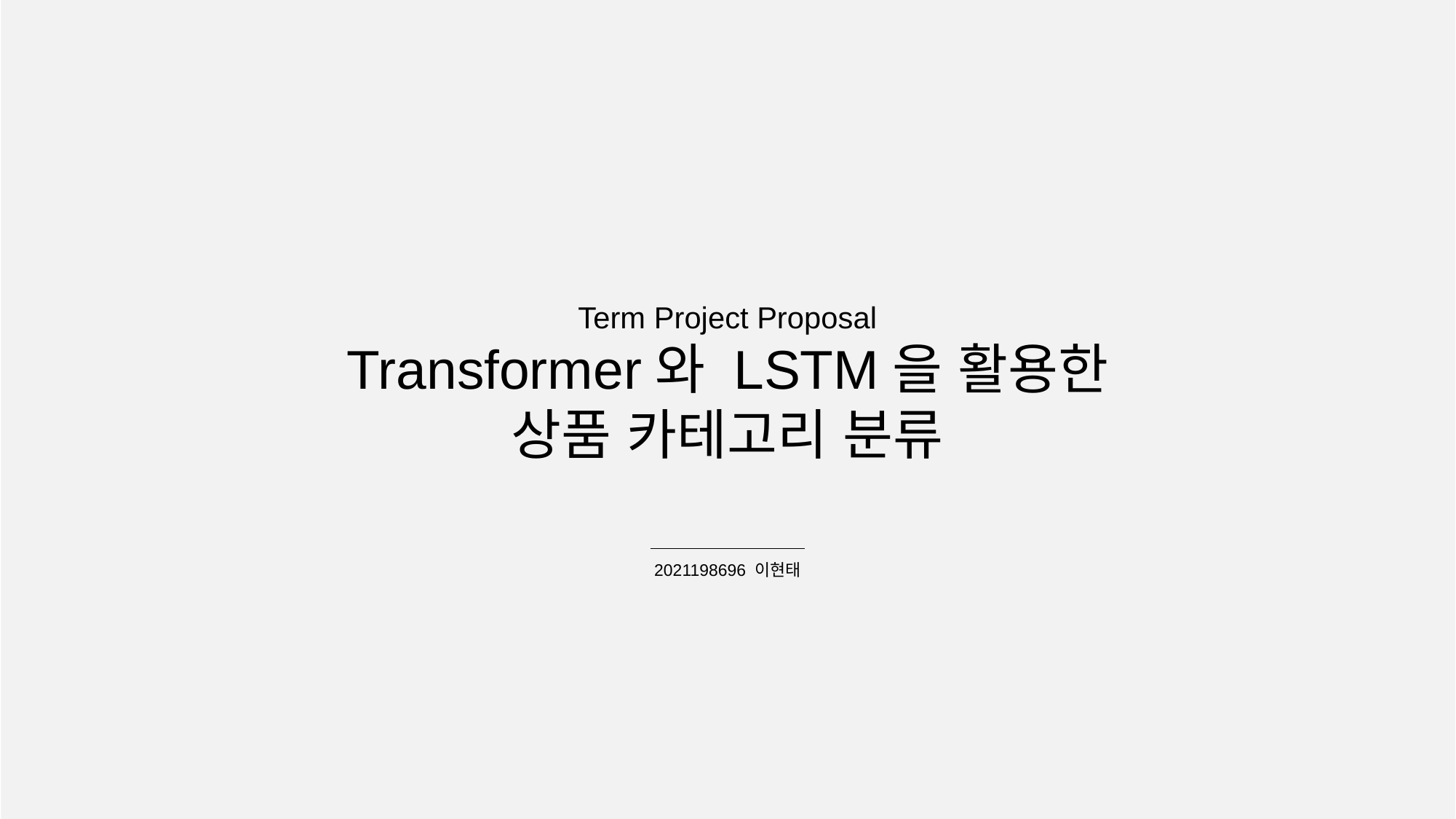

Term Project Proposal
Transformer와 LSTM을 활용한 상품 카테고리 분류
2021198696 이현태